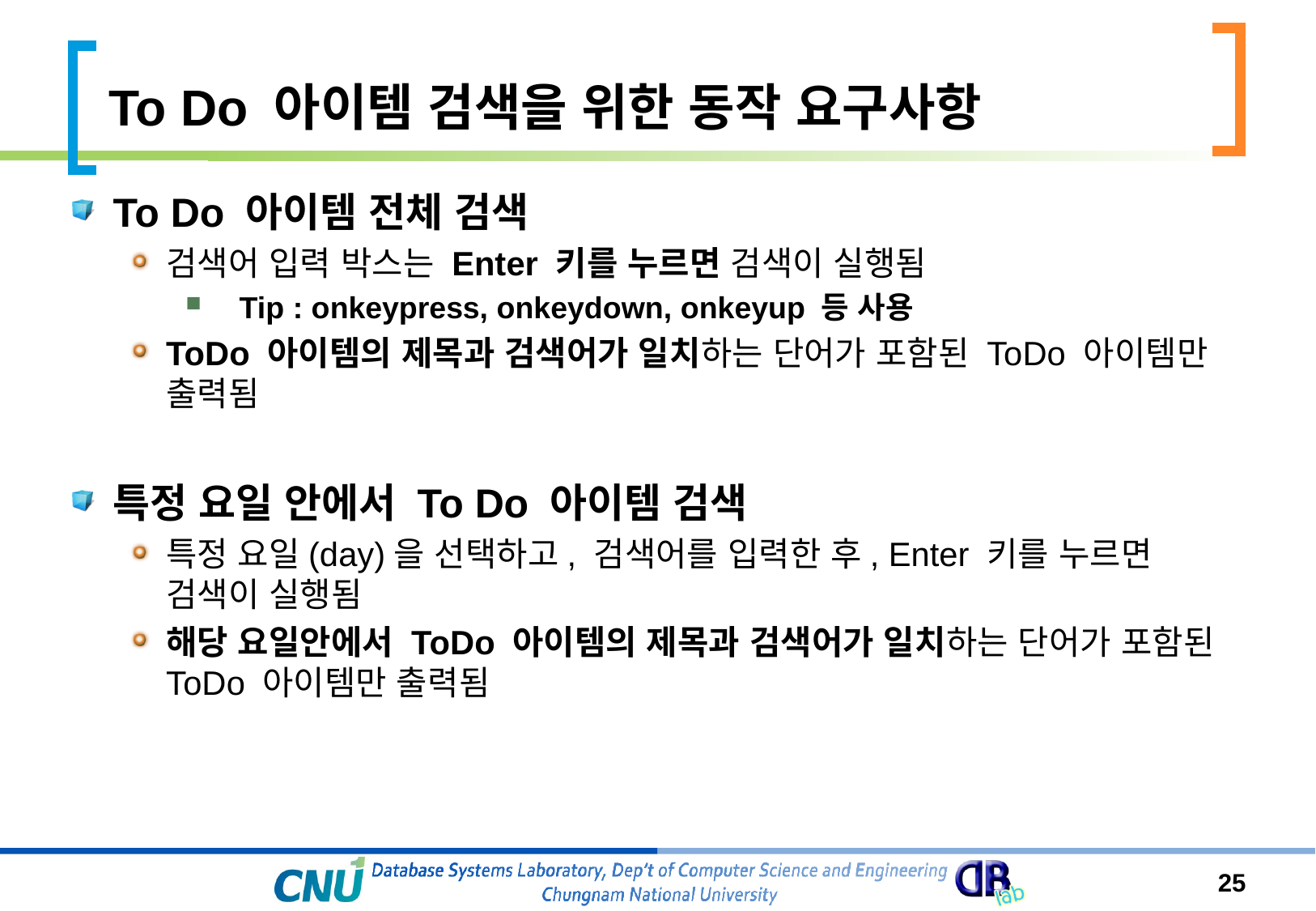

# To Do 아이템 검색을 위한 동작 요구사항
To Do 아이템 전체 검색
검색어 입력 박스는 Enter 키를 누르면 검색이 실행됨
Tip : onkeypress, onkeydown, onkeyup 등 사용
ToDo 아이템의 제목과 검색어가 일치하는 단어가 포함된 ToDo 아이템만 출력됨

특정 요일 안에서 To Do 아이템 검색
특정 요일(day)을 선택하고, 검색어를 입력한 후, Enter 키를 누르면 검색이 실행됨
해당 요일안에서 ToDo 아이템의 제목과 검색어가 일치하는 단어가 포함된 ToDo 아이템만 출력됨

25